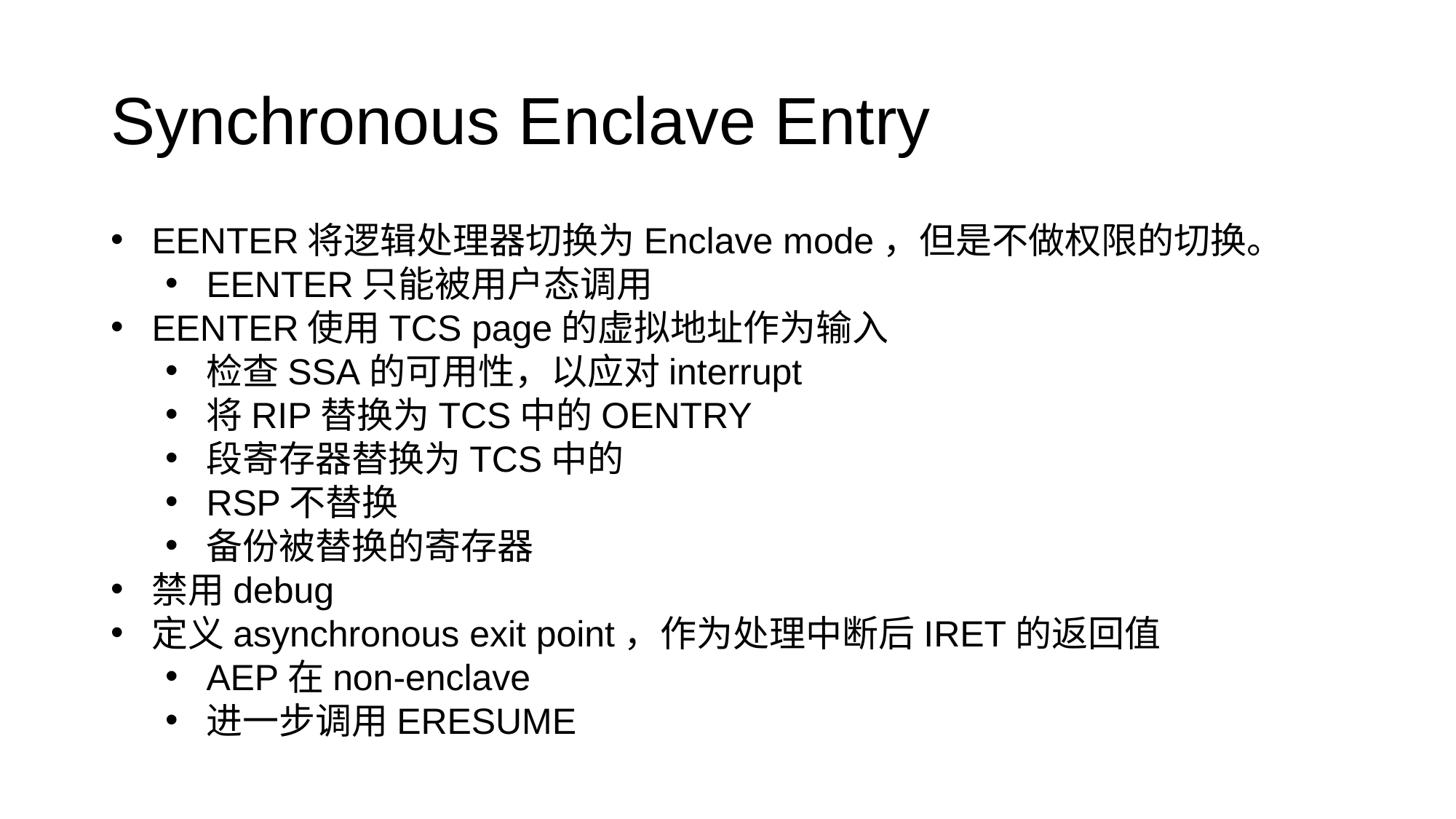

# Synchronous Enclave Entry
EENTER将逻辑处理器切换为Enclave mode，但是不做权限的切换。
EENTER只能被用户态调用
EENTER使用TCS page的虚拟地址作为输入
检查SSA的可用性，以应对interrupt
将RIP替换为TCS中的OENTRY
段寄存器替换为TCS中的
RSP不替换
备份被替换的寄存器
禁用debug
定义asynchronous exit point，作为处理中断后IRET的返回值
AEP在non-enclave
进一步调用ERESUME